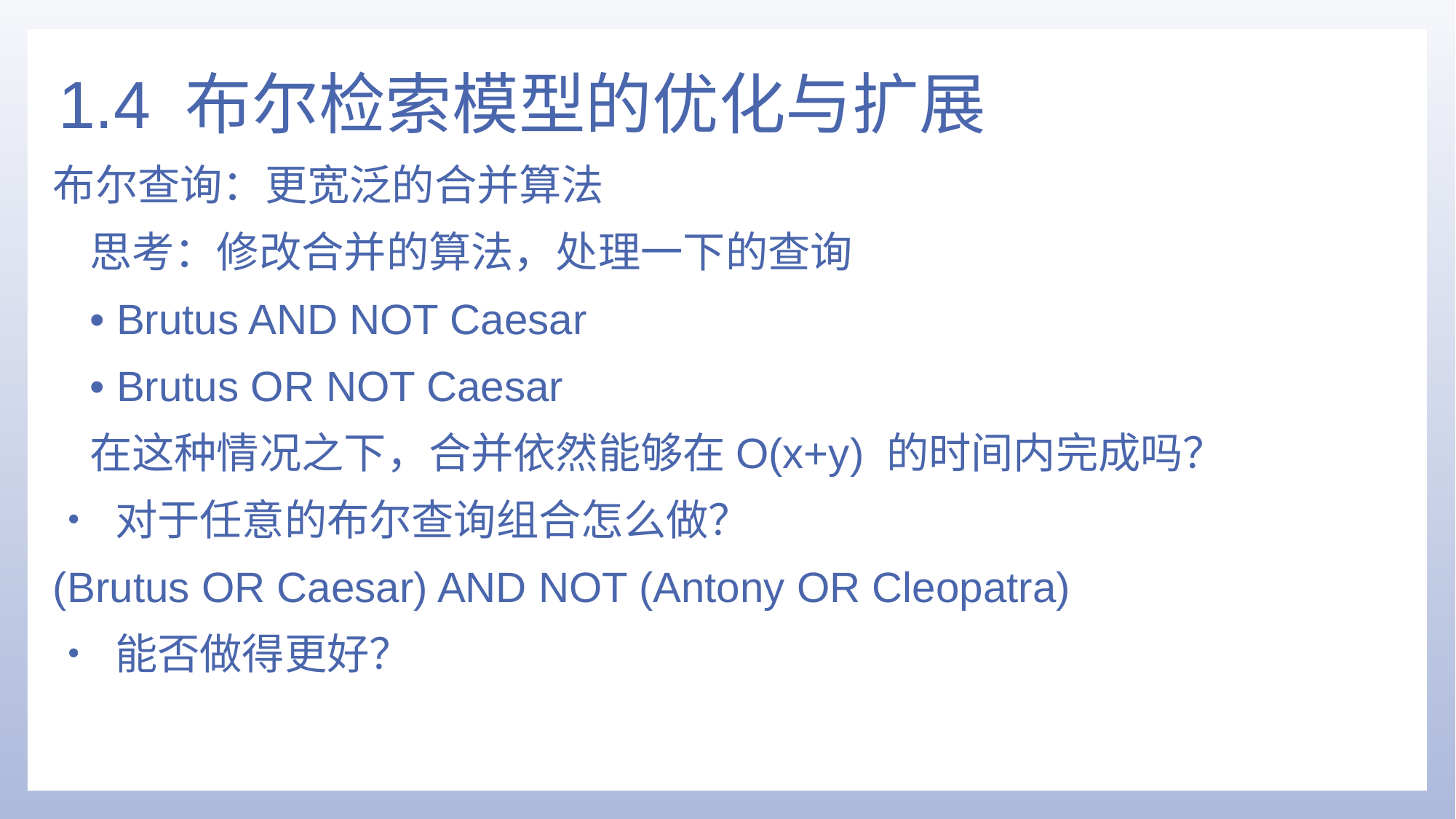

# 1.4 布尔检索模型的优化与扩展
布尔查询：更宽泛的合并算法
思考：修改合并的算法，处理一下的查询
• Brutus AND NOT Caesar
• Brutus OR NOT Caesar
在这种情况之下，合并依然能够在O(x+y) 的时间内完成吗？
• 对于任意的布尔查询组合怎么做？
(Brutus OR Caesar) AND NOT (Antony OR Cleopatra)
• 能否做得更好？